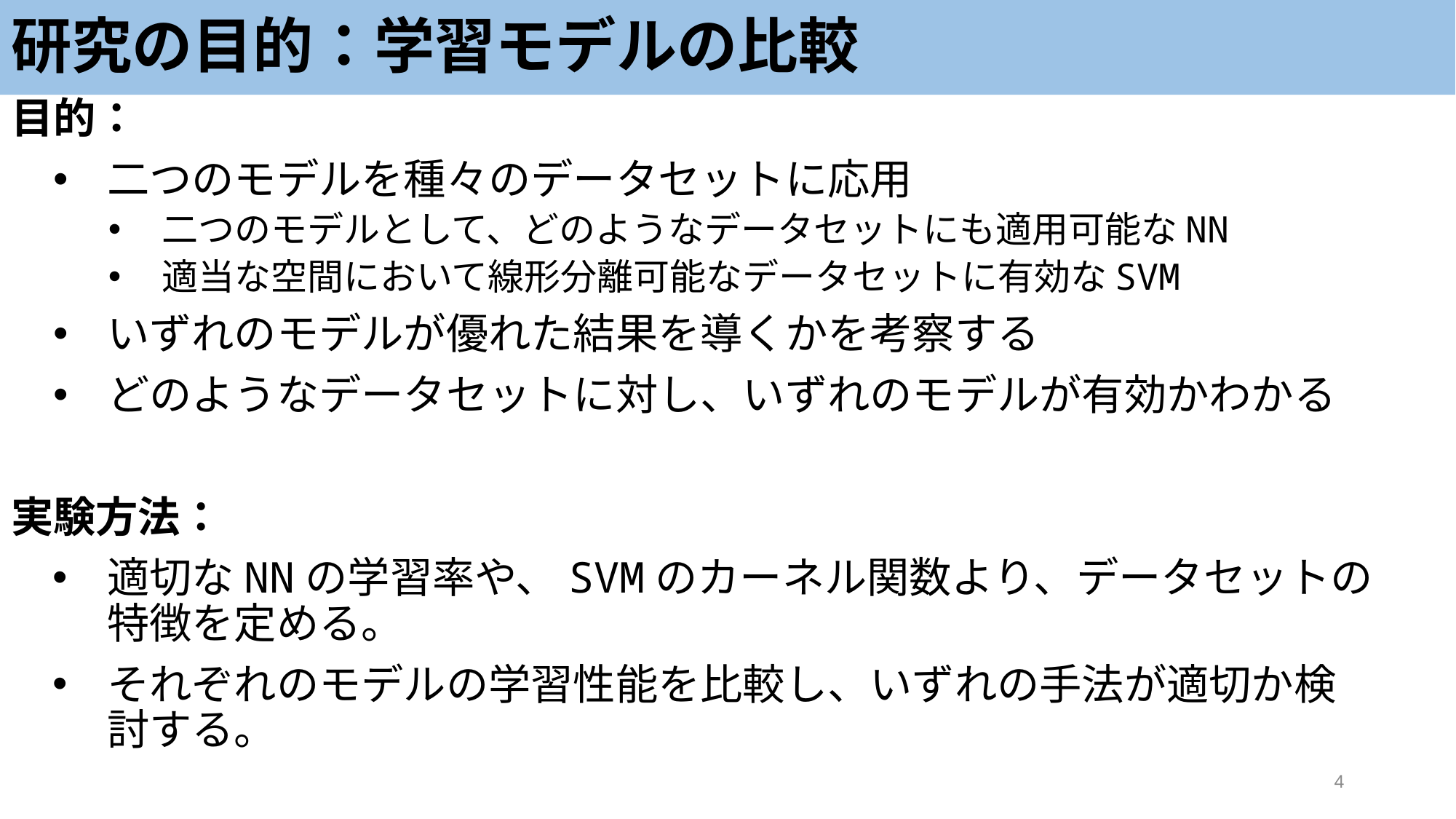

研究の目的：学習モデルの比較
目的：
二つのモデルを種々のデータセットに応用
二つのモデルとして、どのようなデータセットにも適用可能なNN
適当な空間において線形分離可能なデータセットに有効なSVM
いずれのモデルが優れた結果を導くかを考察する
どのようなデータセットに対し、いずれのモデルが有効かわかる

実験方法：
適切なNNの学習率や、SVMのカーネル関数より、データセットの特徴を定める。
それぞれのモデルの学習性能を比較し、いずれの手法が適切か検討する。
4